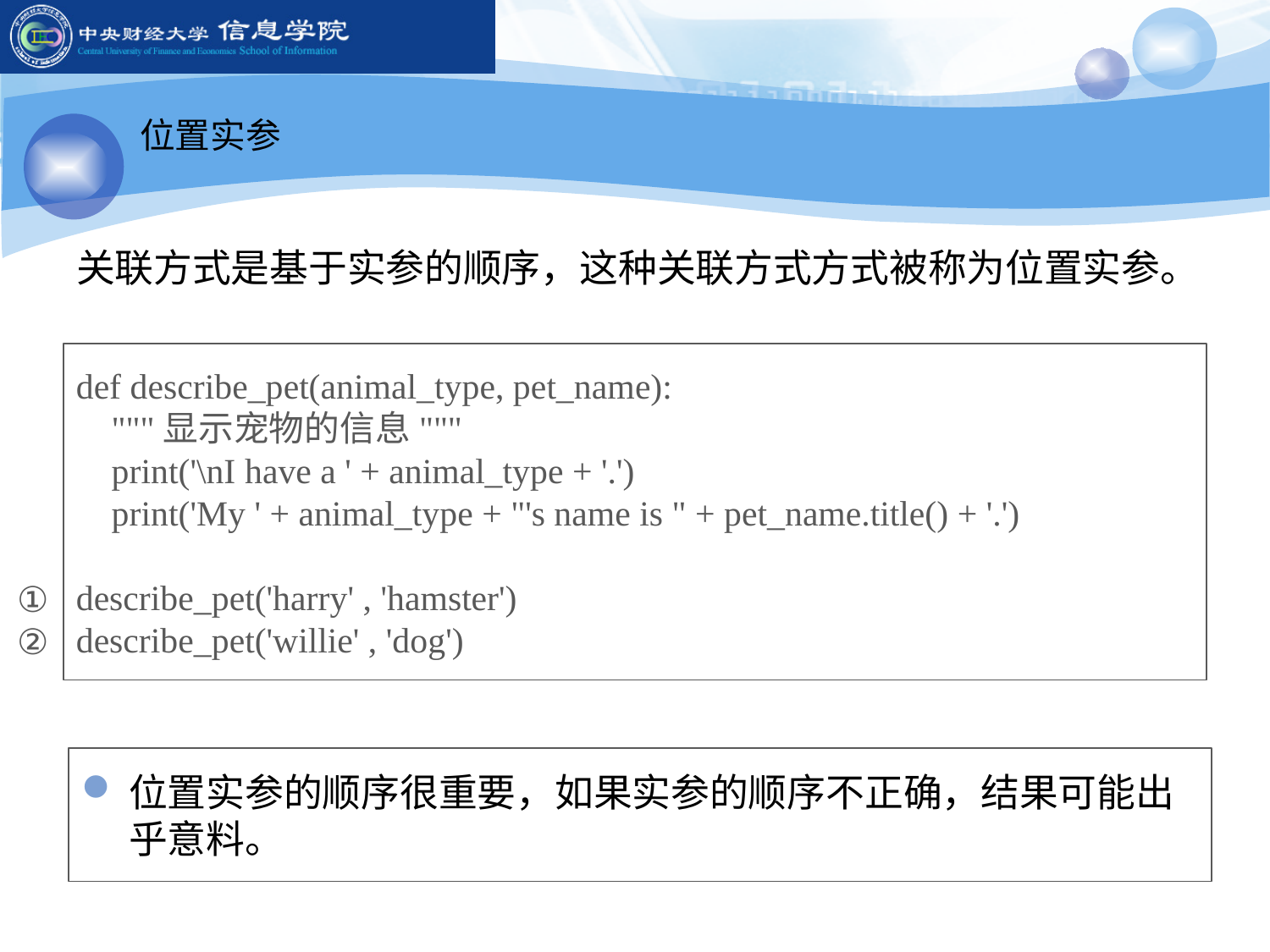

位置实参
关联方式是基于实参的顺序，这种关联方式方式被称为位置实参。

def describe_pet(animal_type, pet_name):
    """显示宠物的信息"""
    print('\nI have a ' + animal_type + '.')
    print('My ' + animal_type + "'s name is " + pet_name.title() + '.')

describe_pet('harry' , 'hamster')
describe_pet('willie' , 'dog')
①
②
位置实参的顺序很重要，如果实参的顺序不正确，结果可能出乎意料。